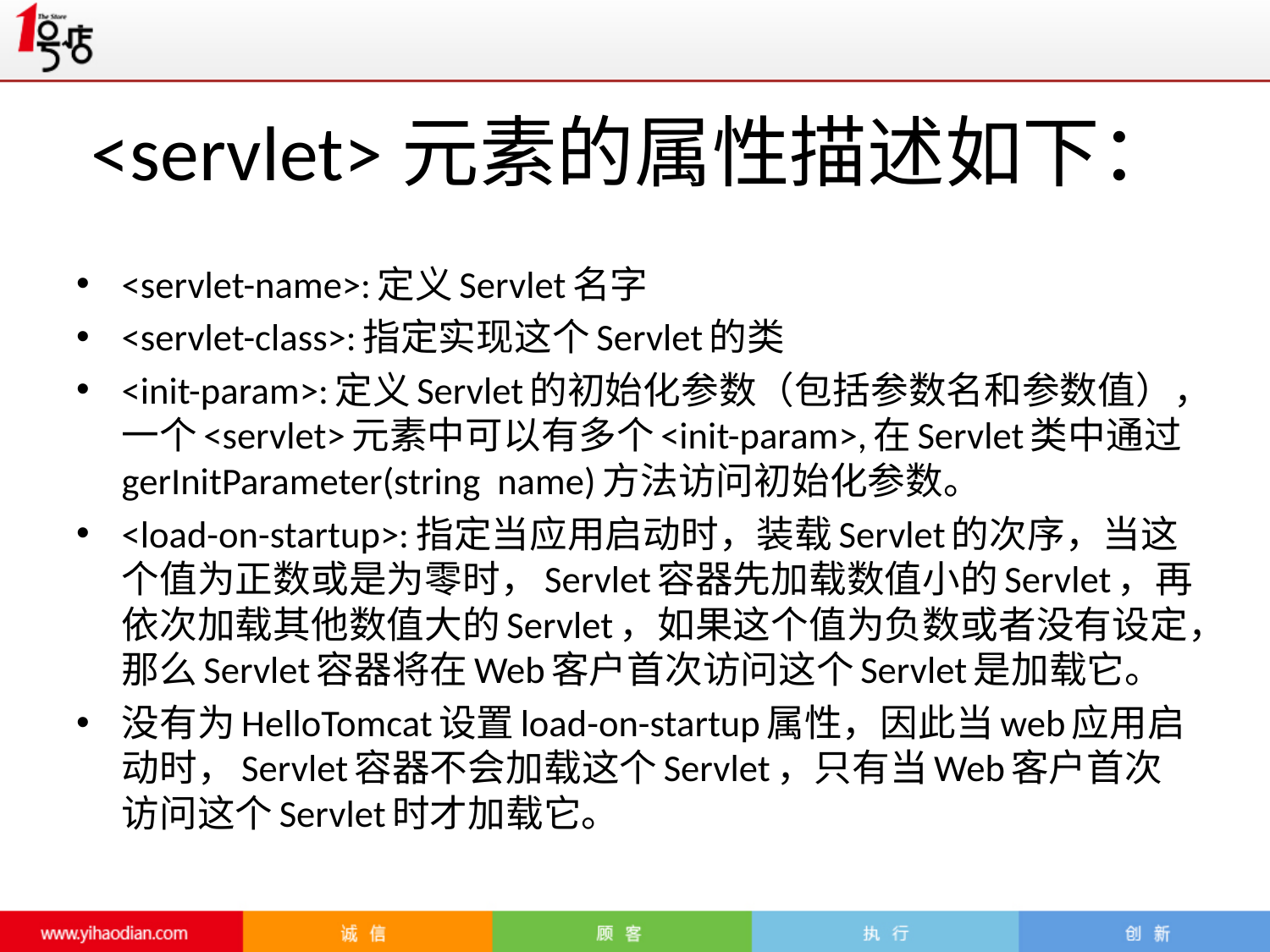

<servlet>元素的属性描述如下：
<servlet-name>:定义Servlet名字
<servlet-class>:指定实现这个Servlet的类
<init-param>:定义Servlet的初始化参数（包括参数名和参数值），一个<servlet>元素中可以有多个<init-param>,在Servlet类中通过gerInitParameter(string  name)方法访问初始化参数。
<load-on-startup>:指定当应用启动时，装载Servlet的次序，当这个值为正数或是为零时，Servlet容器先加载数值小的Servlet，再依次加载其他数值大的Servlet，如果这个值为负数或者没有设定，那么Servlet容器将在Web客户首次访问这个Servlet是加载它。
没有为HelloTomcat设置load-on-startup属性，因此当web应用启动时，Servlet容器不会加载这个Servlet，只有当Web客户首次访问这个Servlet时才加载它。